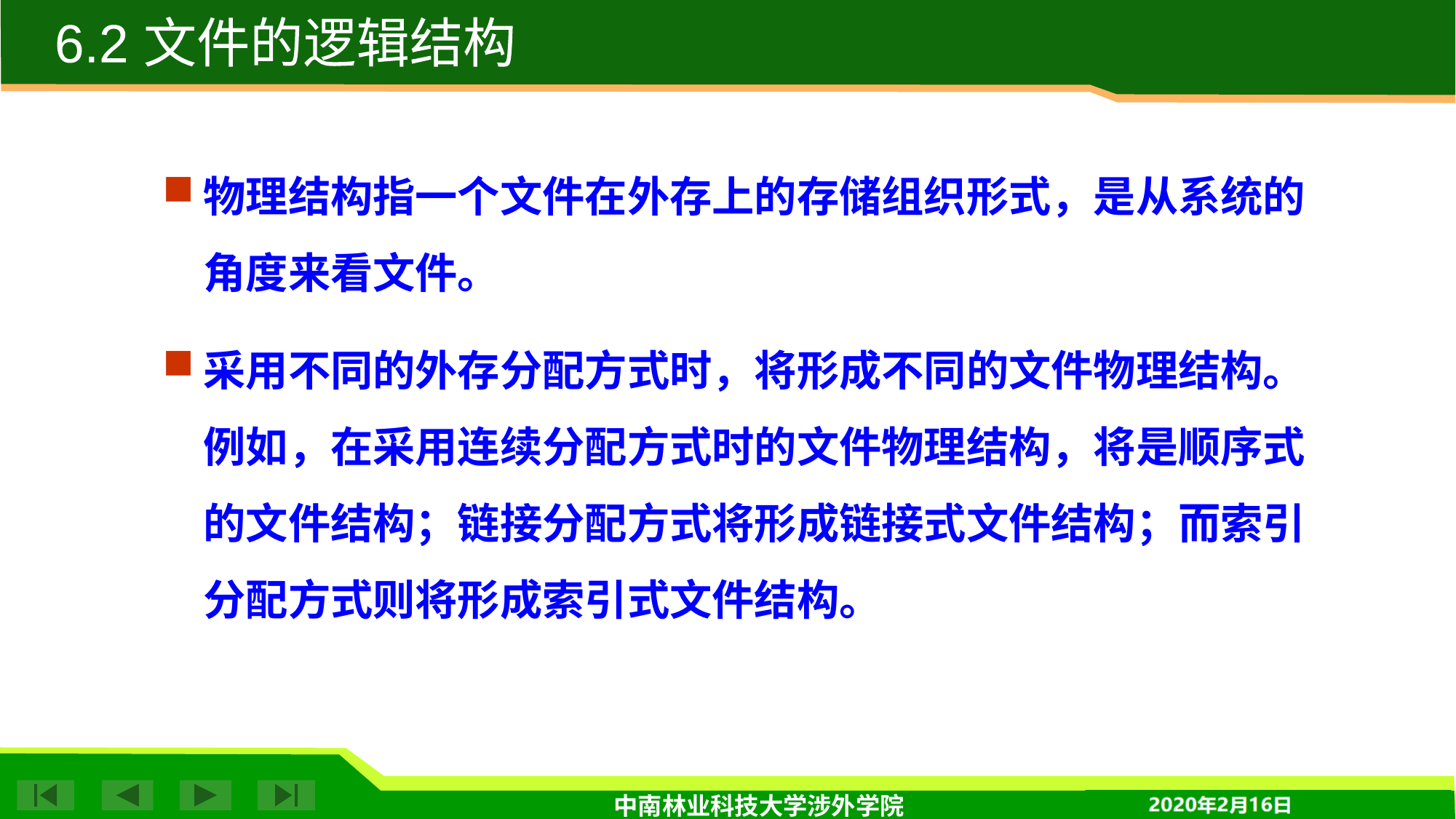

6.2 文件的逻辑结构
物理结构指一个文件在外存上的存储组织形式，是从系统的角度来看文件。
采用不同的外存分配方式时，将形成不同的文件物理结构。例如，在采用连续分配方式时的文件物理结构，将是顺序式的文件结构；链接分配方式将形成链接式文件结构；而索引分配方式则将形成索引式文件结构。